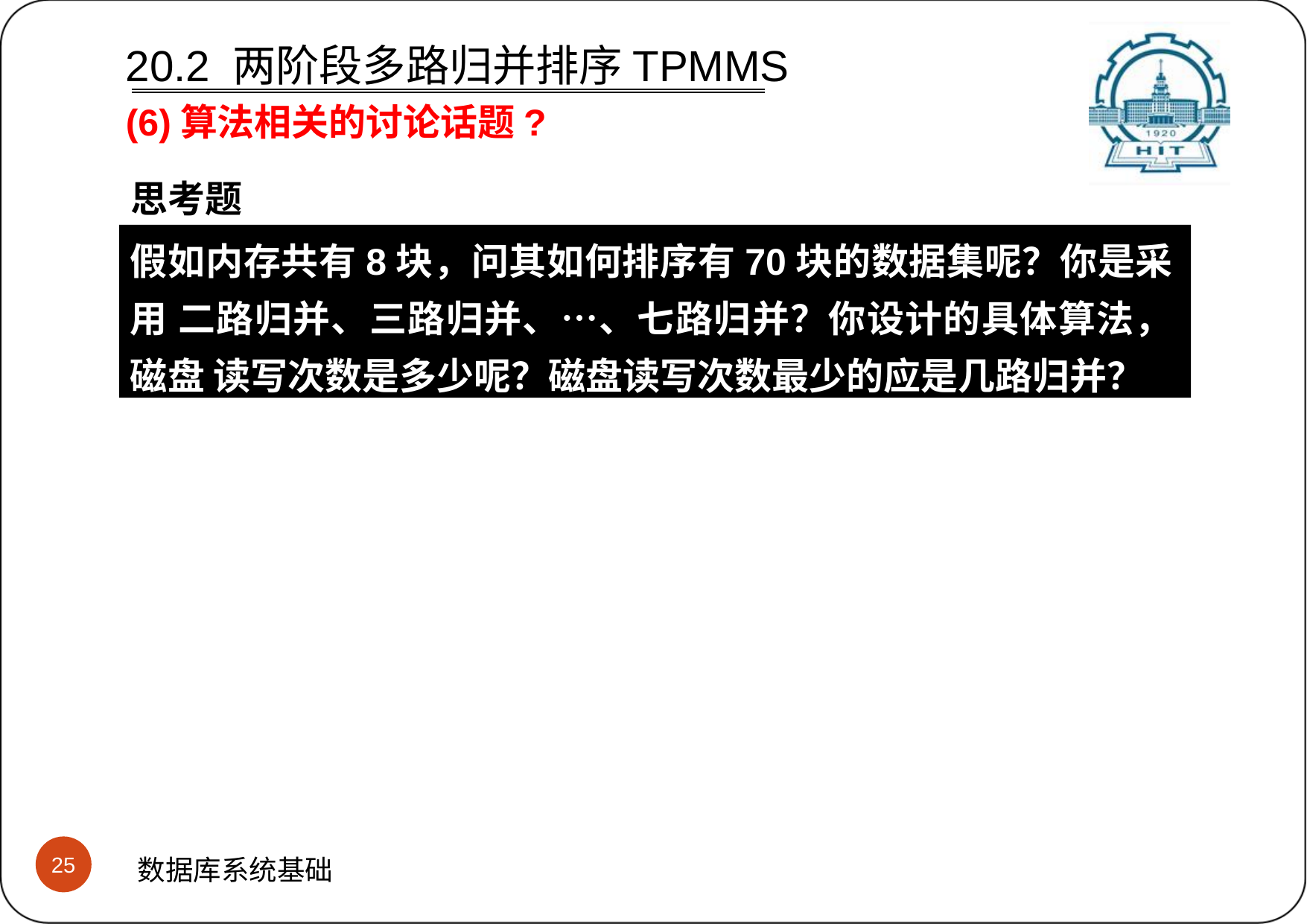

# 20.2 两阶段多路归并排序TPMMS (6)算法相关的讨论话题?

思考题
假如内存共有8块，问其如何排序有70块的数据集呢？你是采用 二路归并、三路归并、…、七路归并？你设计的具体算法，磁盘 读写次数是多少呢？磁盘读写次数最少的应是几路归并？